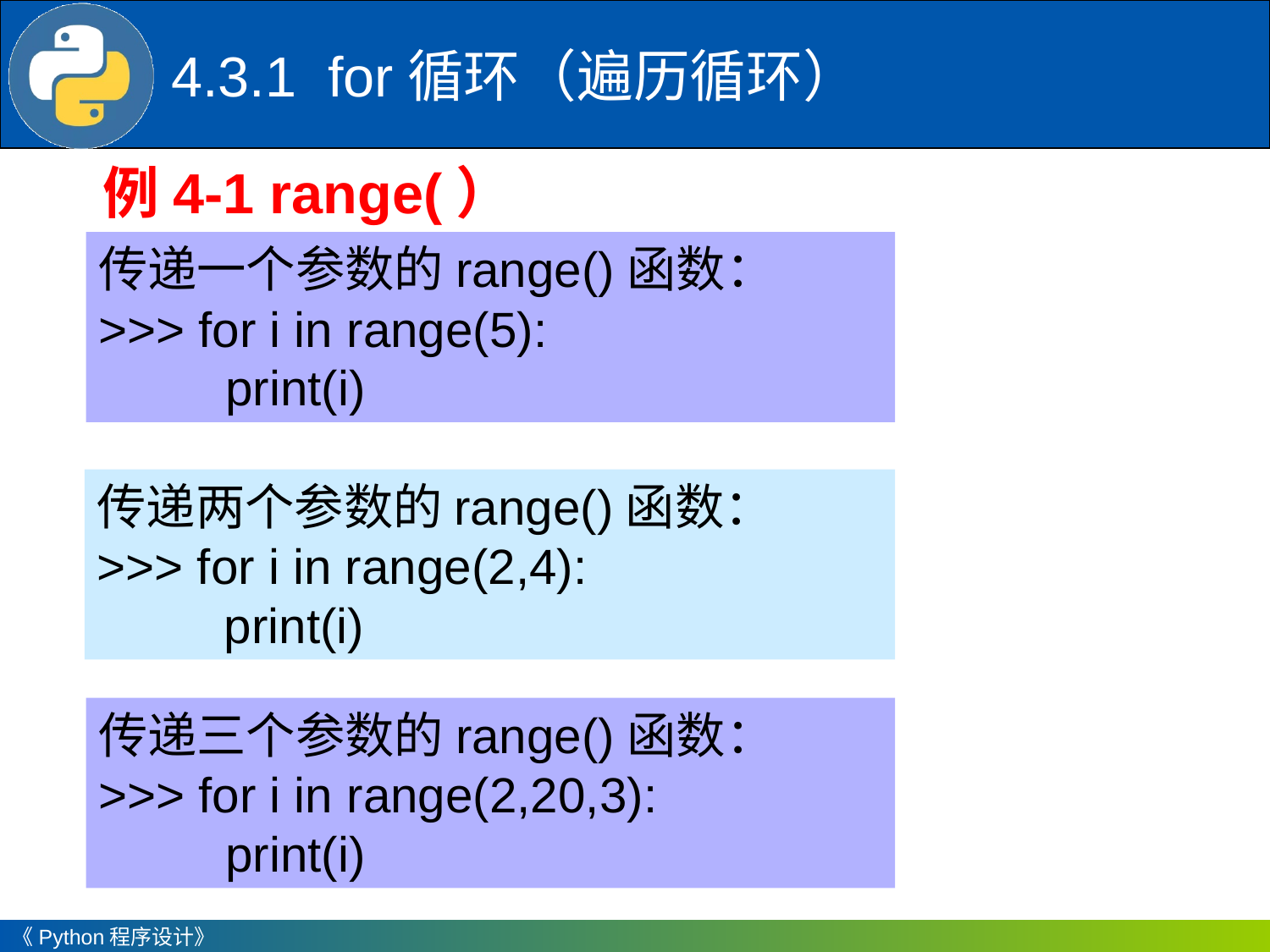

4.3.1  for循环（遍历循环）
例4-1 range(）
传递一个参数的range()函数：
>>> for i in range(5):
	print(i)
传递两个参数的range()函数：
>>> for i in range(2,4):
	print(i)
传递三个参数的range()函数：
>>> for i in range(2,20,3):
	print(i)